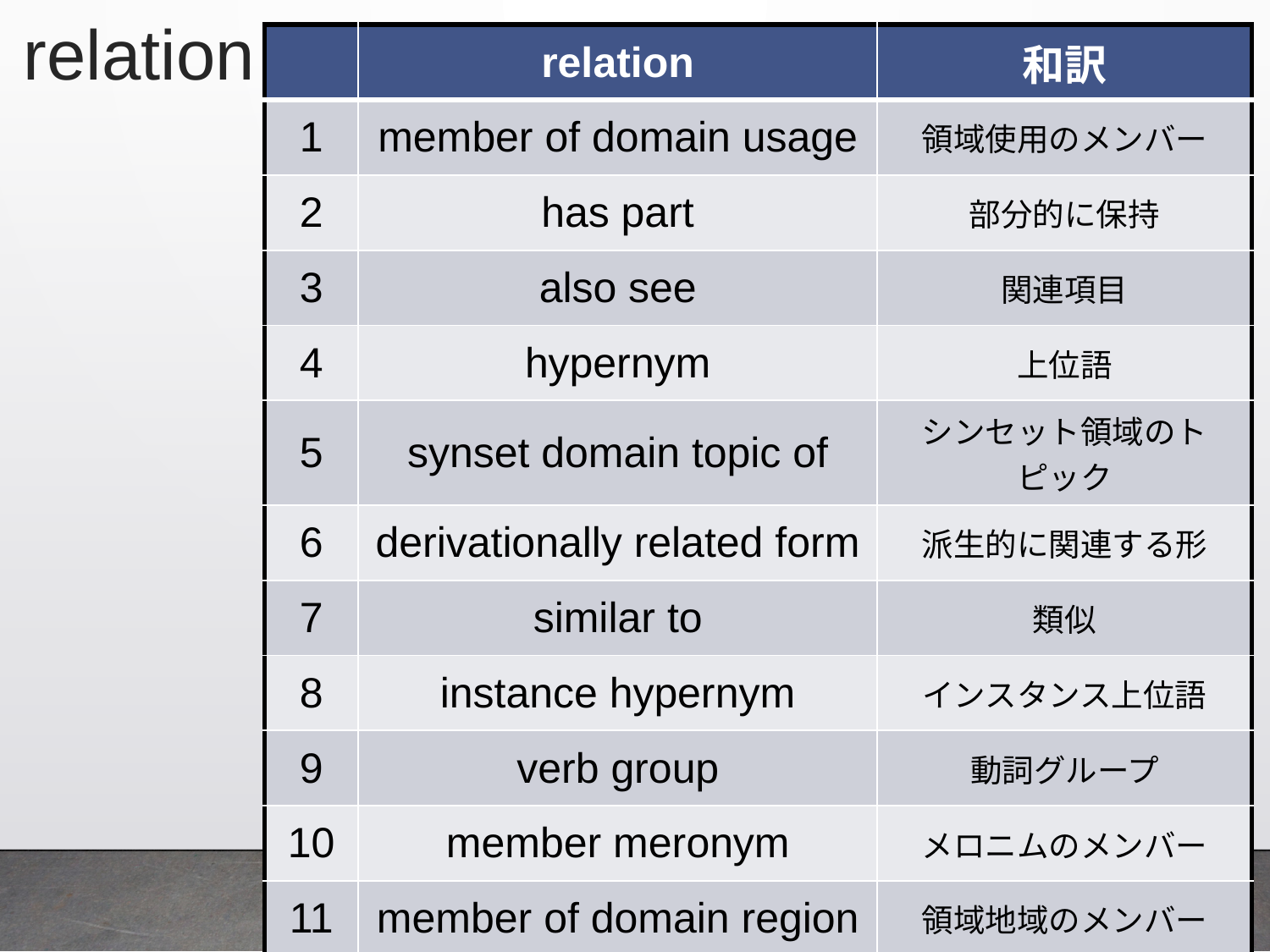

relation
49
|  | relation | 和訳 |
| --- | --- | --- |
| 1 | member of domain usage | 領域使用のメンバー |
| 2 | has part | 部分的に保持 |
| 3 | also see | 関連項目 |
| 4 | hypernym | 上位語 |
| 5 | synset domain topic of | シンセット領域のトピック |
| 6 | derivationally related form | 派生的に関連する形 |
| 7 | similar to | 類似 |
| 8 | instance hypernym | インスタンス上位語 |
| 9 | verb group | 動詞グループ |
| 10 | member meronym | メロニムのメンバー |
| 11 | member of domain region | 領域地域のメンバー |